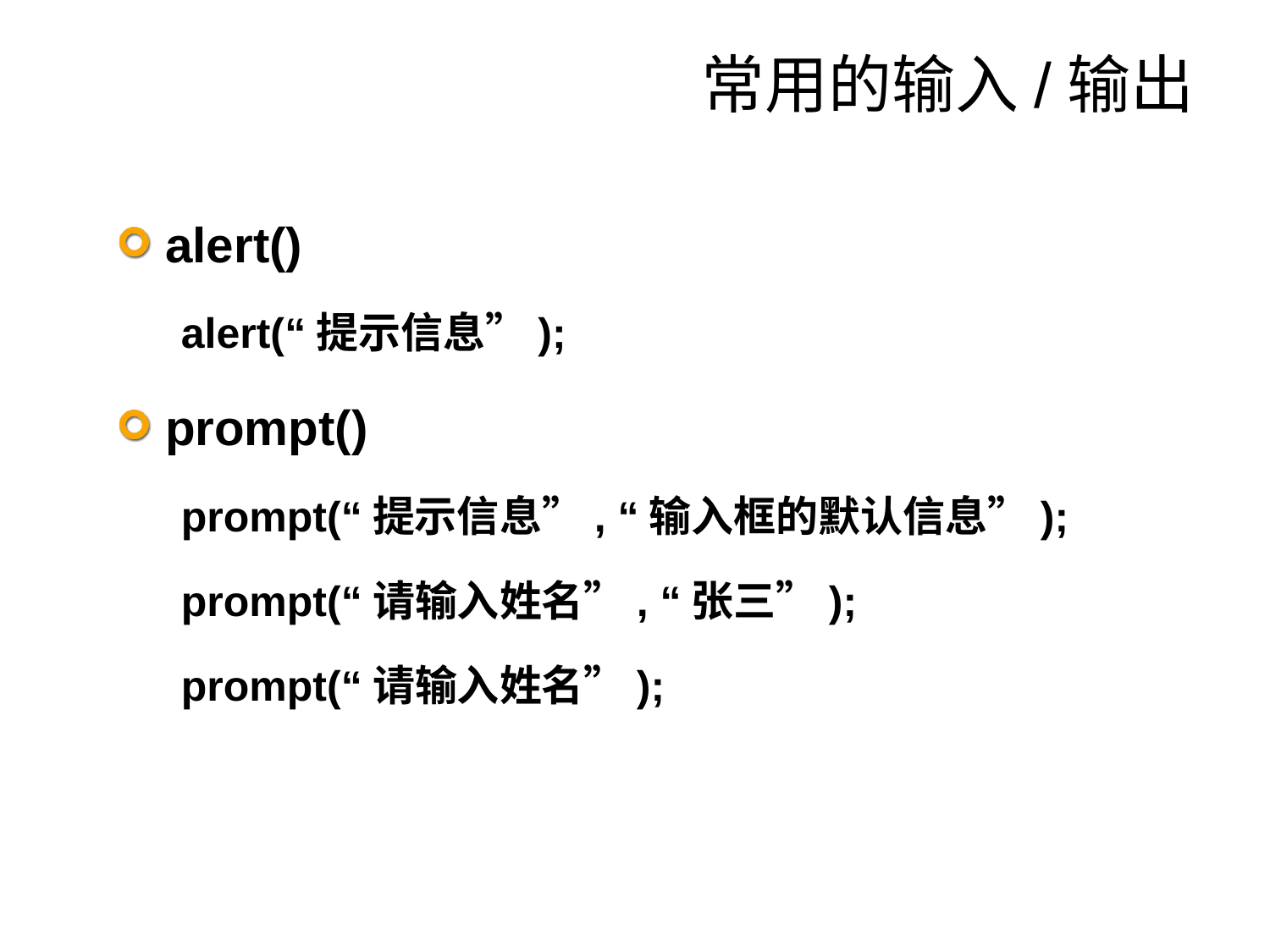

# 常用的输入/输出
alert()
alert(“提示信息”);
prompt()
prompt(“提示信息”, “输入框的默认信息”);
prompt(“请输入姓名”, “张三”);
prompt(“请输入姓名”);